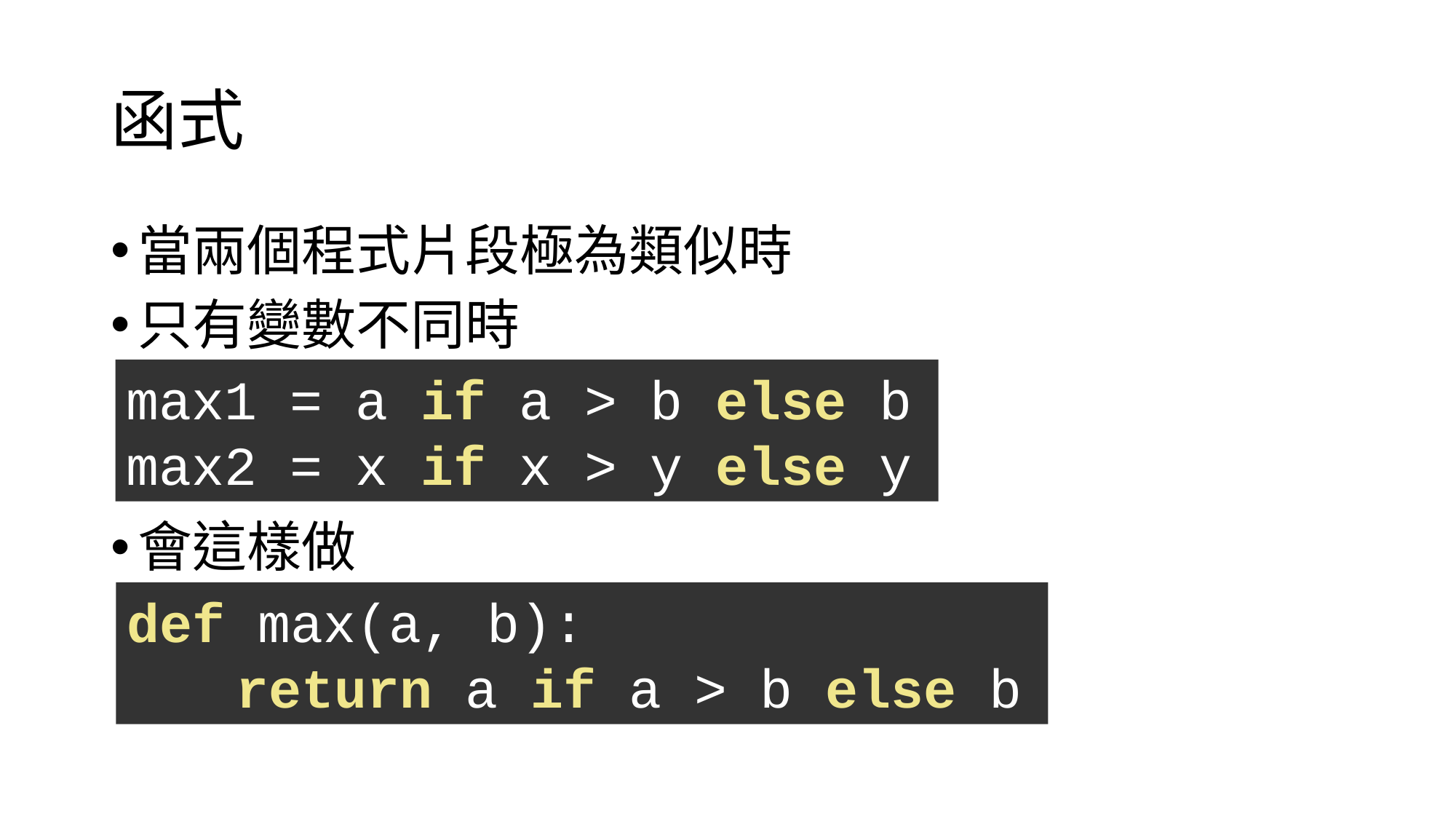

# 函式
當兩個程式片段極為類似時
只有變數不同時

會這樣做
max1 = a if a > b else b
max2 = x if x > y else y
def max(a, b):
	return a if a > b else b